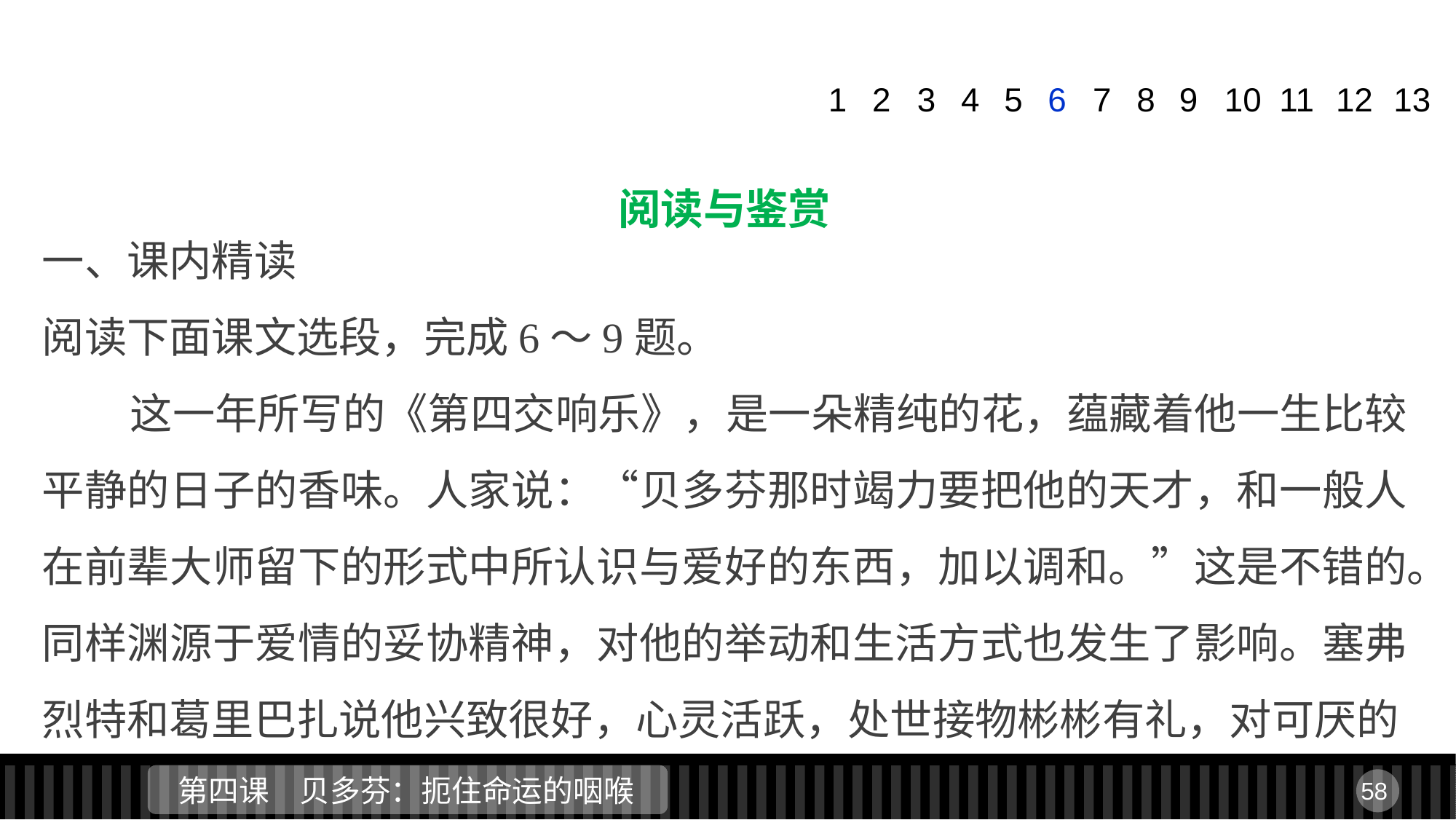

1
2
3
4
5
6
7
8
9
11
12
13
10
阅读与鉴赏
一、课内精读
阅读下面课文选段，完成6～9题。
        这一年所写的《第四交响乐》，是一朵精纯的花，蕴藏着他一生比较平静的日子的香味。人家说：“贝多芬那时竭力要把他的天才，和一般人在前辈大师留下的形式中所认识与爱好的东西，加以调和。”这是不错的。同样渊源于爱情的妥协精神，对他的举动和生活方式也发生了影响。塞弗烈特和葛里巴扎说他兴致很好，心灵活跃，处世接物彬彬有礼，对可厌的